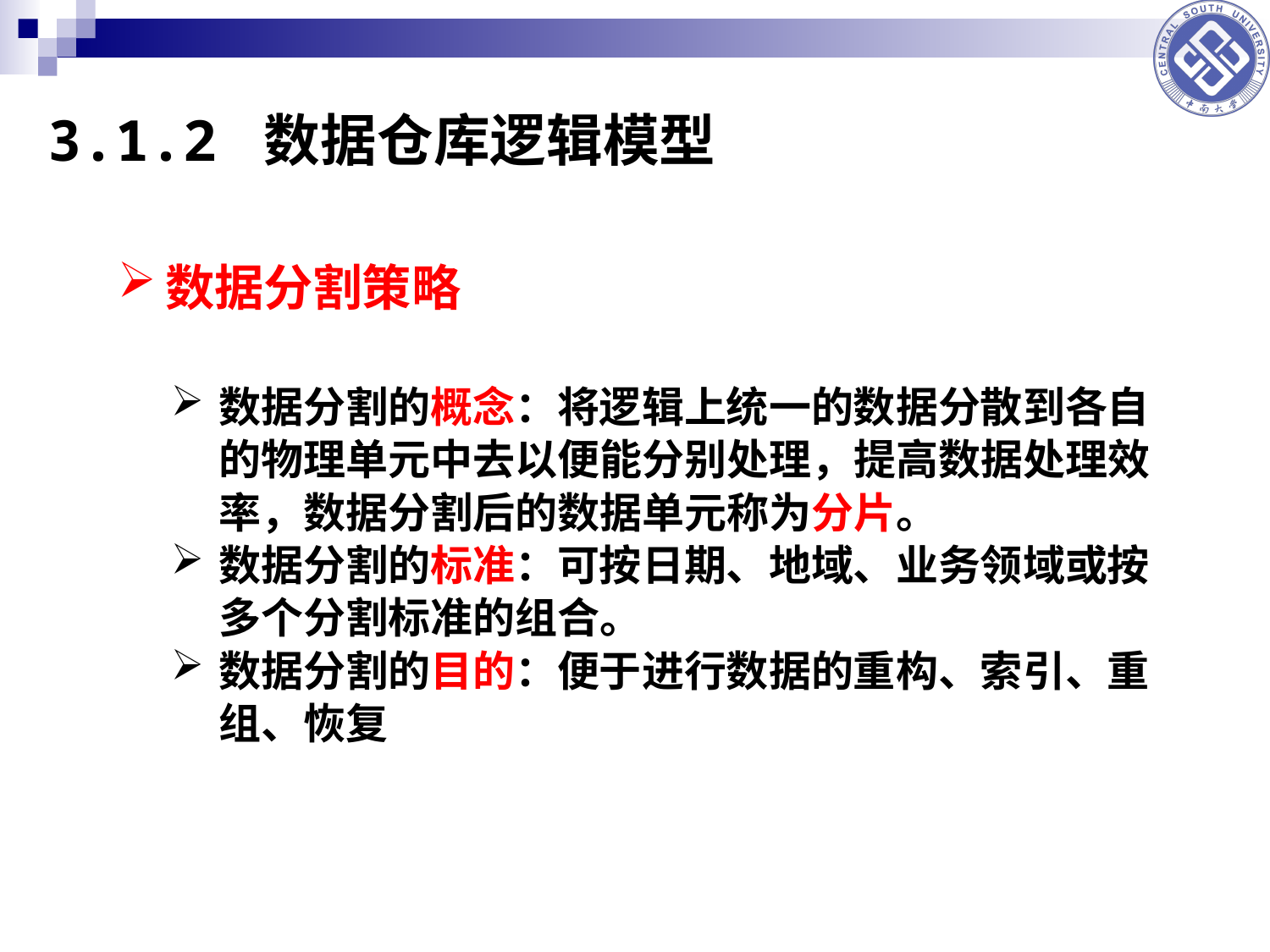

3.1.2 数据仓库逻辑模型
数据分割策略

数据分割的概念：将逻辑上统一的数据分散到各自的物理单元中去以便能分别处理，提高数据处理效率，数据分割后的数据单元称为分片。
数据分割的标准：可按日期、地域、业务领域或按多个分割标准的组合。
数据分割的目的：便于进行数据的重构、索引、重组、恢复